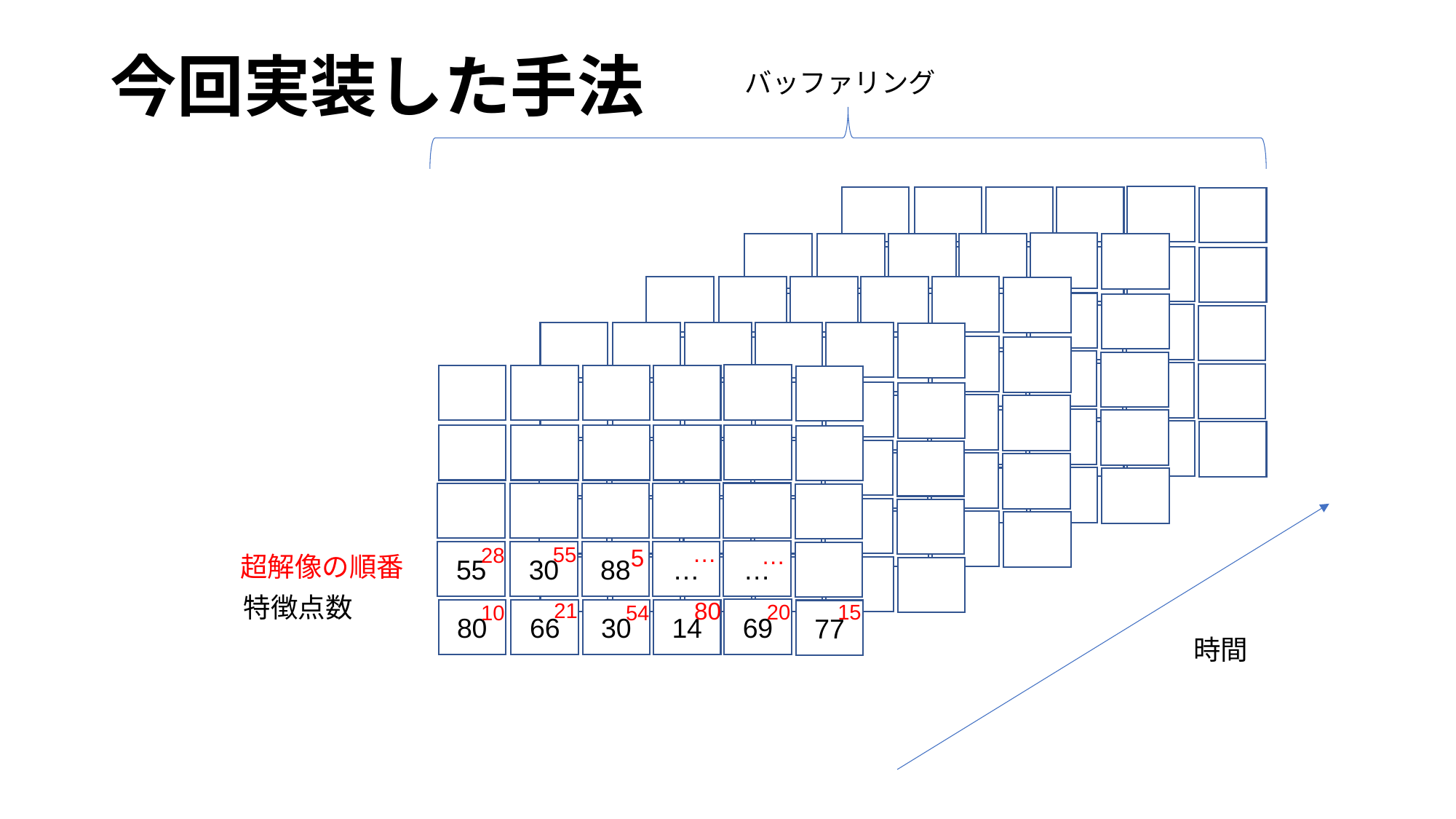

今回実装した手法
バッファリング

…
…
55
28
5
…
55
30
88
…

超解像の順番

特徴点数
80
21
15
20
10
54
69
80
66
30
14
77
時間